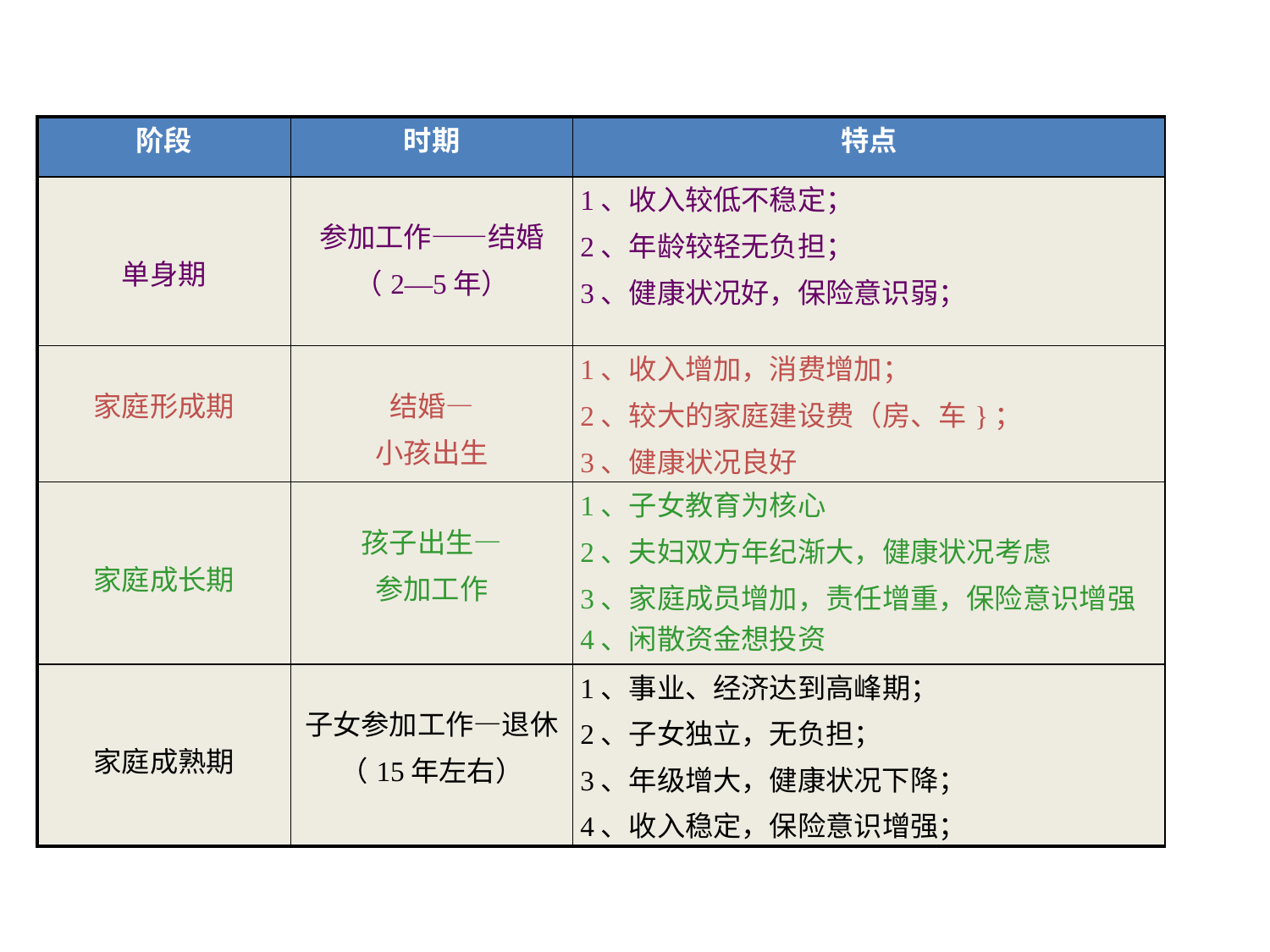

| 阶段 | 时期 | 特点 |
| --- | --- | --- |
| 单身期 | 参加工作——结婚 （2—5年） | 1、收入较低不稳定； 2、年龄较轻无负担； 3、健康状况好，保险意识弱； |
| 家庭形成期 | 结婚— 小孩出生 | 1、收入增加，消费增加； 2、较大的家庭建设费（房、车}； 3、健康状况良好 |
| 家庭成长期 | 孩子出生— 参加工作 | 1、子女教育为核心 2、夫妇双方年纪渐大，健康状况考虑 3、家庭成员增加，责任增重，保险意识增强4、闲散资金想投资 |
| 家庭成熟期 | 子女参加工作—退休 （15年左右） | 1、事业、经济达到高峰期； 2、子女独立，无负担； 3、年级增大，健康状况下降； 4、收入稳定，保险意识增强； |